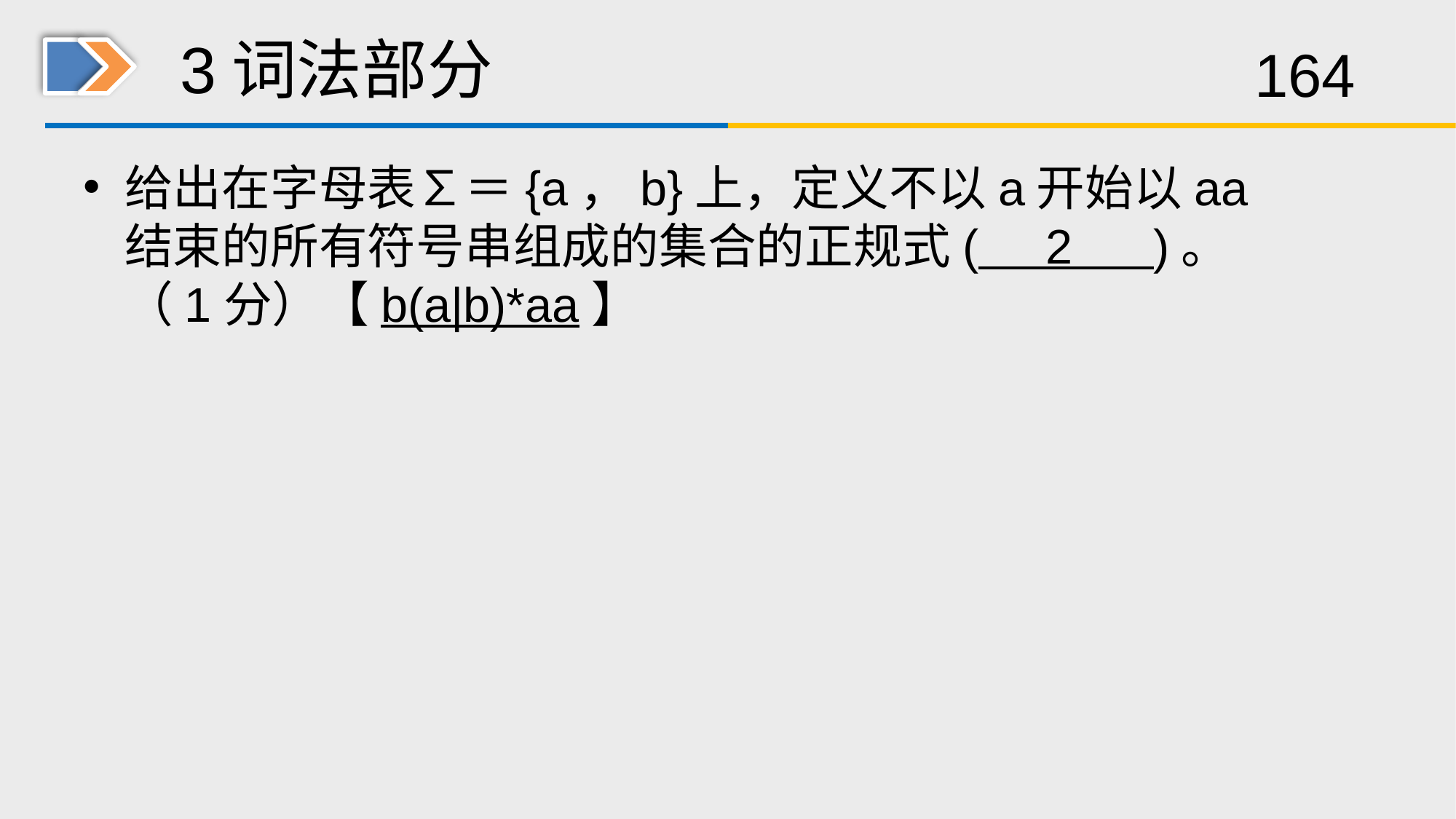

# 3词法部分
164
给出在字母表∑＝{a，b}上，定义不以a开始以aa结束的所有符号串组成的集合的正规式(     2      )。（1分）【b(a|b)*aa】